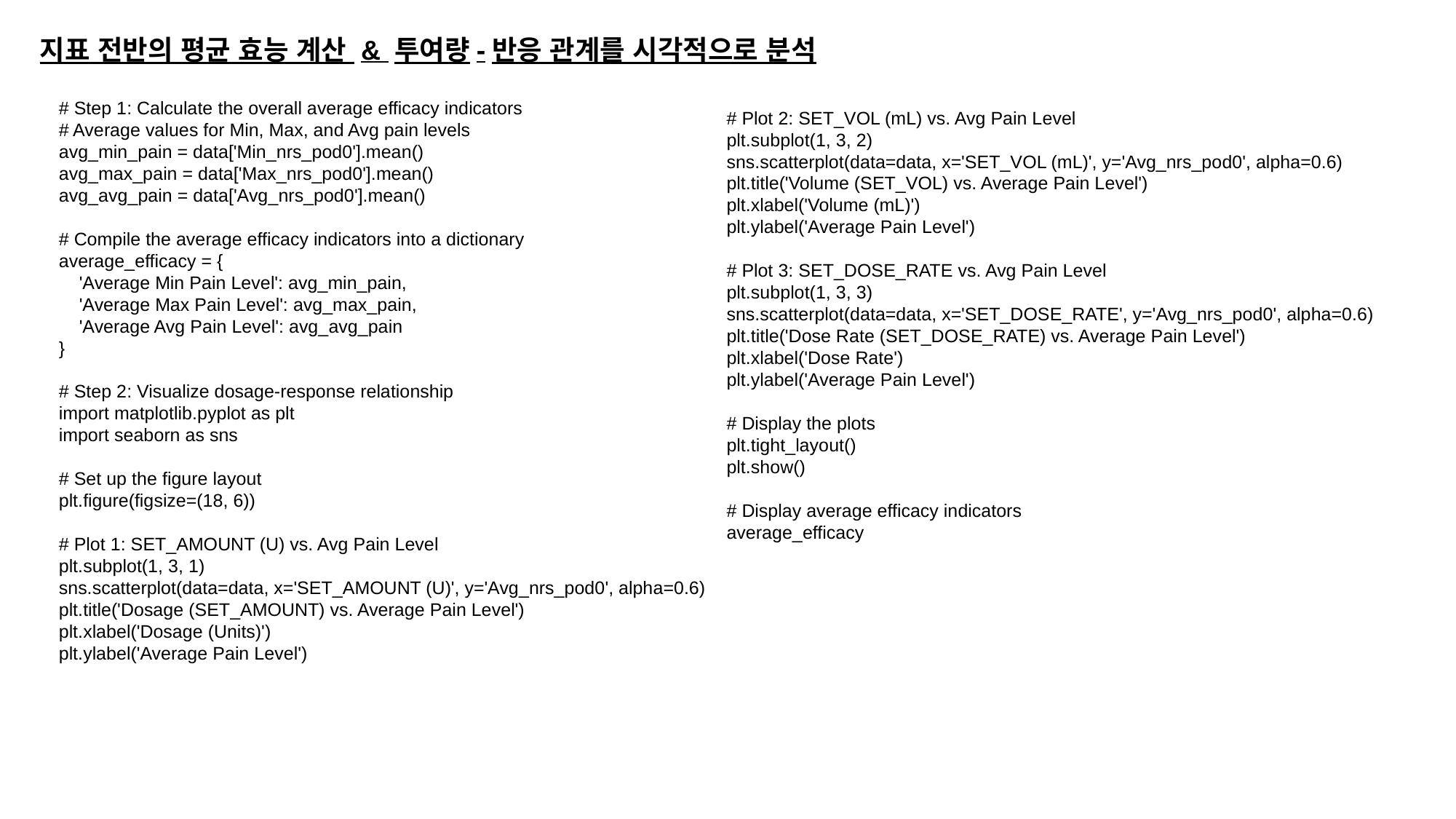

지표 전반의 평균 효능 계산 & 투여량-반응 관계를 시각적으로 분석
# Step 1: Calculate the overall average efficacy indicators
# Average values for Min, Max, and Avg pain levels
avg_min_pain = data['Min_nrs_pod0'].mean()
avg_max_pain = data['Max_nrs_pod0'].mean()
avg_avg_pain = data['Avg_nrs_pod0'].mean()

# Compile the average efficacy indicators into a dictionary
average_efficacy = {
    'Average Min Pain Level': avg_min_pain,
    'Average Max Pain Level': avg_max_pain,
    'Average Avg Pain Level': avg_avg_pain
}

# Step 2: Visualize dosage-response relationship
import matplotlib.pyplot as plt
import seaborn as sns

# Set up the figure layout
plt.figure(figsize=(18, 6))

# Plot 1: SET_AMOUNT (U) vs. Avg Pain Level
plt.subplot(1, 3, 1)
sns.scatterplot(data=data, x='SET_AMOUNT (U)', y='Avg_nrs_pod0', alpha=0.6)
plt.title('Dosage (SET_AMOUNT) vs. Average Pain Level')
plt.xlabel('Dosage (Units)')
plt.ylabel('Average Pain Level')

# Plot 2: SET_VOL (mL) vs. Avg Pain Level
plt.subplot(1, 3, 2)
sns.scatterplot(data=data, x='SET_VOL (mL)', y='Avg_nrs_pod0', alpha=0.6)
plt.title('Volume (SET_VOL) vs. Average Pain Level')
plt.xlabel('Volume (mL)')
plt.ylabel('Average Pain Level')

# Plot 3: SET_DOSE_RATE vs. Avg Pain Level
plt.subplot(1, 3, 3)
sns.scatterplot(data=data, x='SET_DOSE_RATE', y='Avg_nrs_pod0', alpha=0.6)
plt.title('Dose Rate (SET_DOSE_RATE) vs. Average Pain Level')
plt.xlabel('Dose Rate')
plt.ylabel('Average Pain Level')

# Display the plots
plt.tight_layout()
plt.show()

# Display average efficacy indicators
average_efficacy